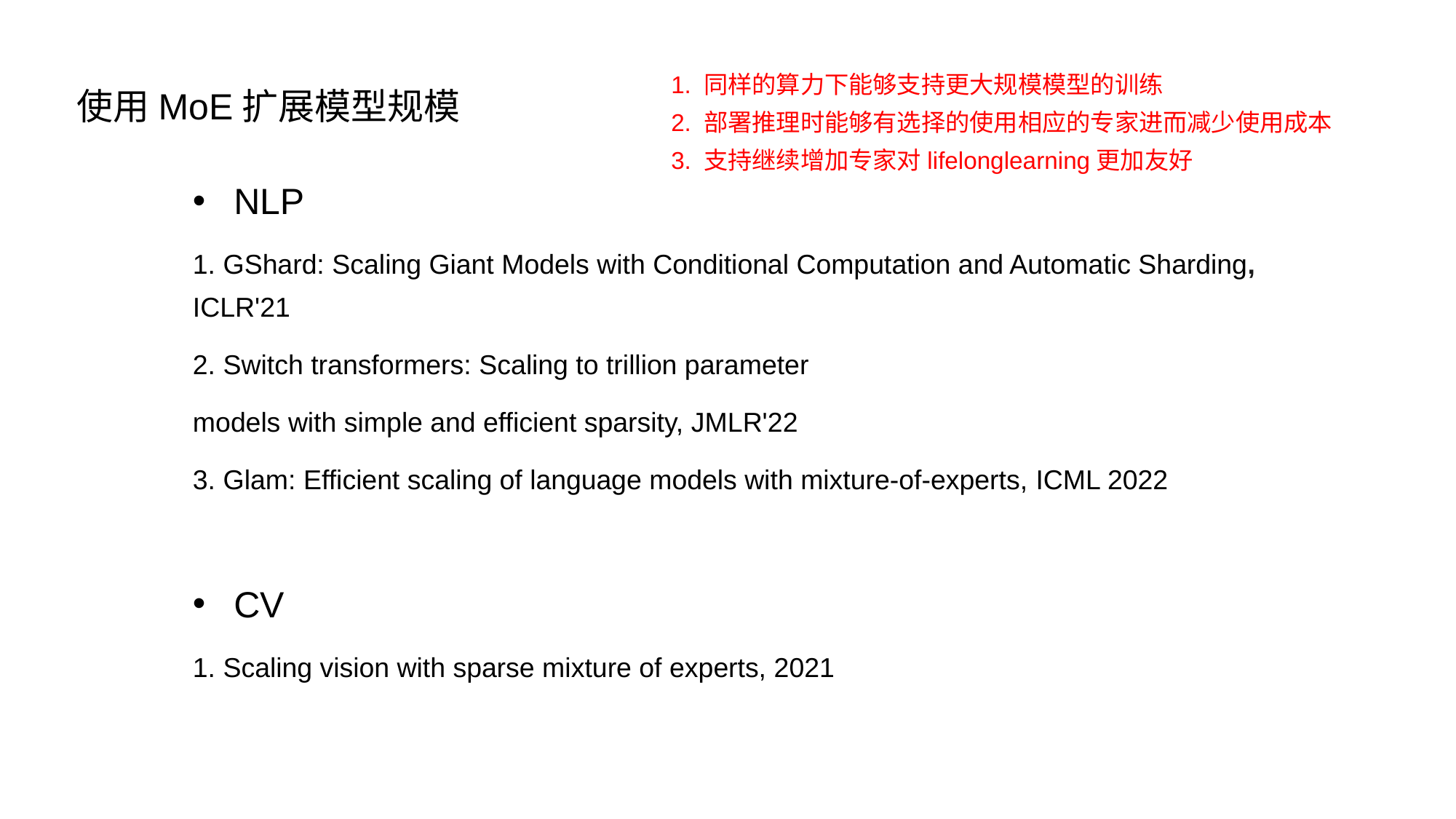

1. 同样的算力下能够支持更大规模模型的训练
2. 部署推理时能够有选择的使用相应的专家进而减少使用成本
3. 支持继续增加专家对lifelonglearning更加友好
使用MoE扩展模型规模
NLP
1. GShard: Scaling Giant Models with Conditional Computation and Automatic Sharding, ICLR'21
2. Switch transformers: Scaling to trillion parameter
models with simple and efficient sparsity, JMLR'22
3. Glam: Efficient scaling of language models with mixture-of-experts, ICML 2022

CV
1. Scaling vision with sparse mixture of experts, 2021